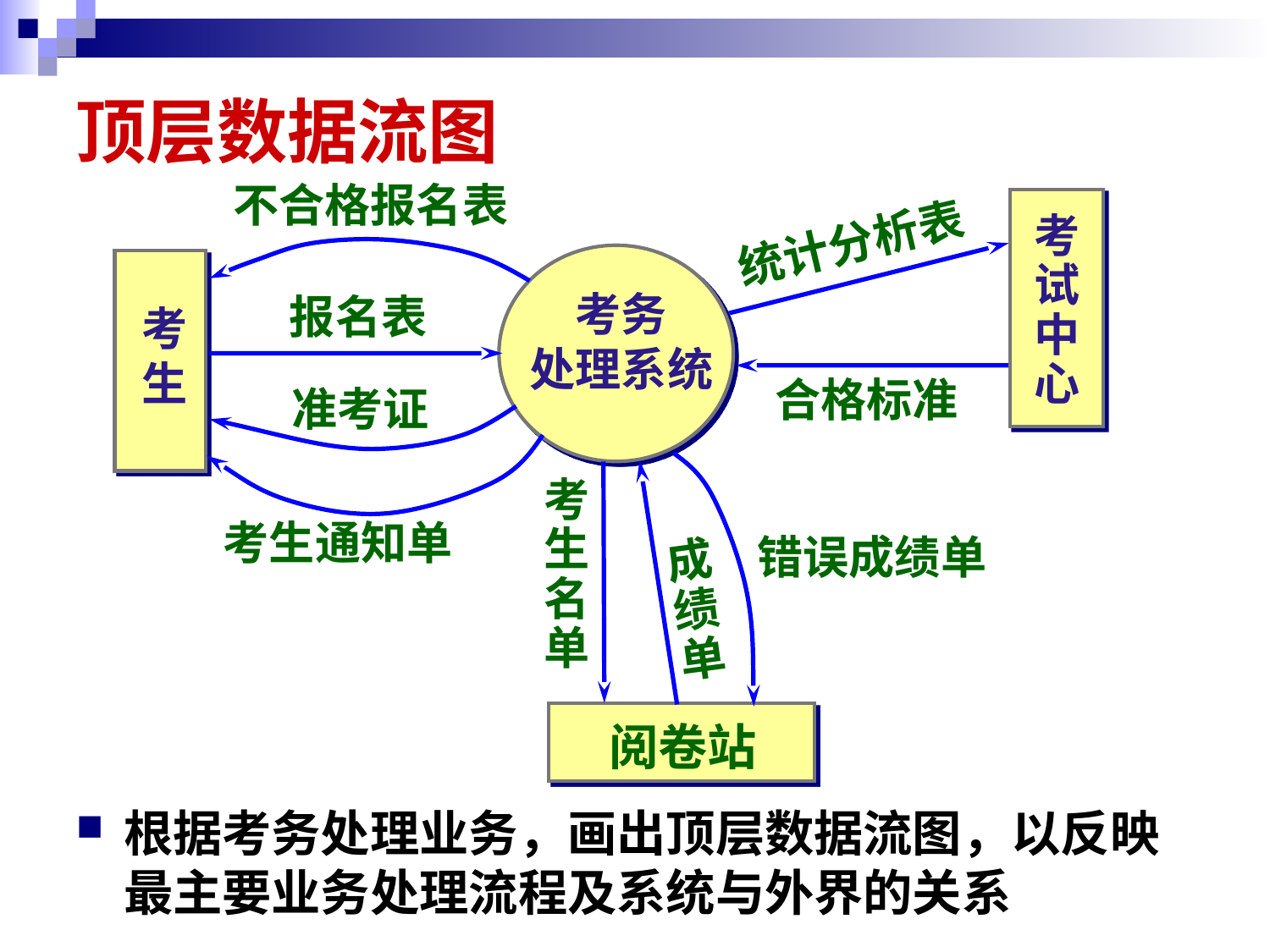

# 顶层数据流图
不合格报名表

考
试
中
心
统计分析表

考务
处理系统

考
生
报名表

合格标准

准考证

考生名
单
考生通知单
错误成绩单
成
绩
单

阅卷站
根据考务处理业务，画出顶层数据流图，以反映最主要业务处理流程及系统与外界的关系